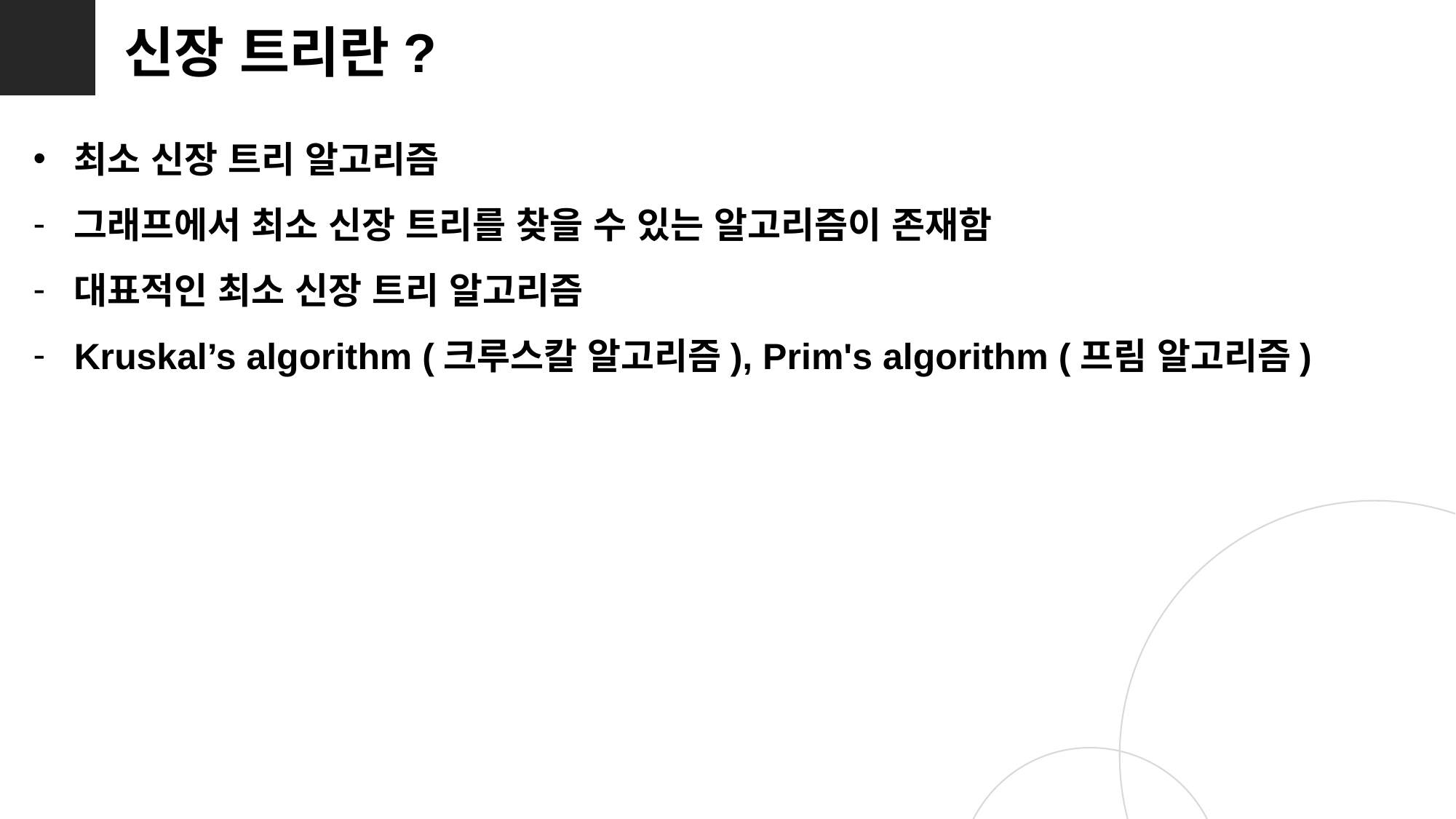

신장 트리란?
최소 신장 트리 알고리즘
그래프에서 최소 신장 트리를 찾을 수 있는 알고리즘이 존재함
대표적인 최소 신장 트리 알고리즘
Kruskal’s algorithm (크루스칼 알고리즘), Prim's algorithm (프림 알고리즘)